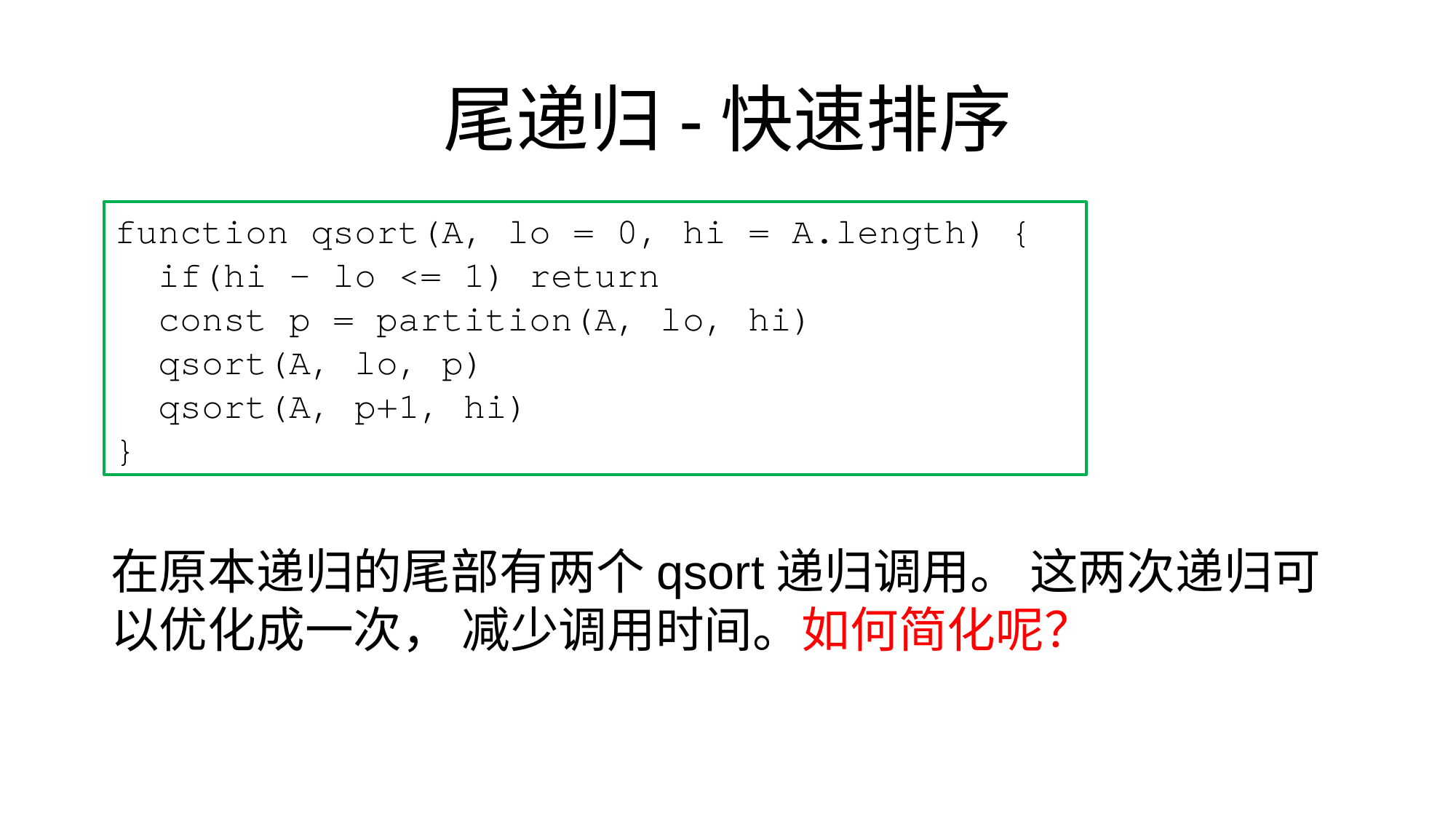

# 尾递归-快速排序
function qsort(A, lo = 0, hi = A.length) {
  if(hi - lo <= 1) return
  const p = partition(A, lo, hi)
  qsort(A, lo, p)
  qsort(A, p+1, hi)
}
在原本递归的尾部有两个qsort递归调用。 这两次递归可以优化成一次， 减少调用时间。如何简化呢？